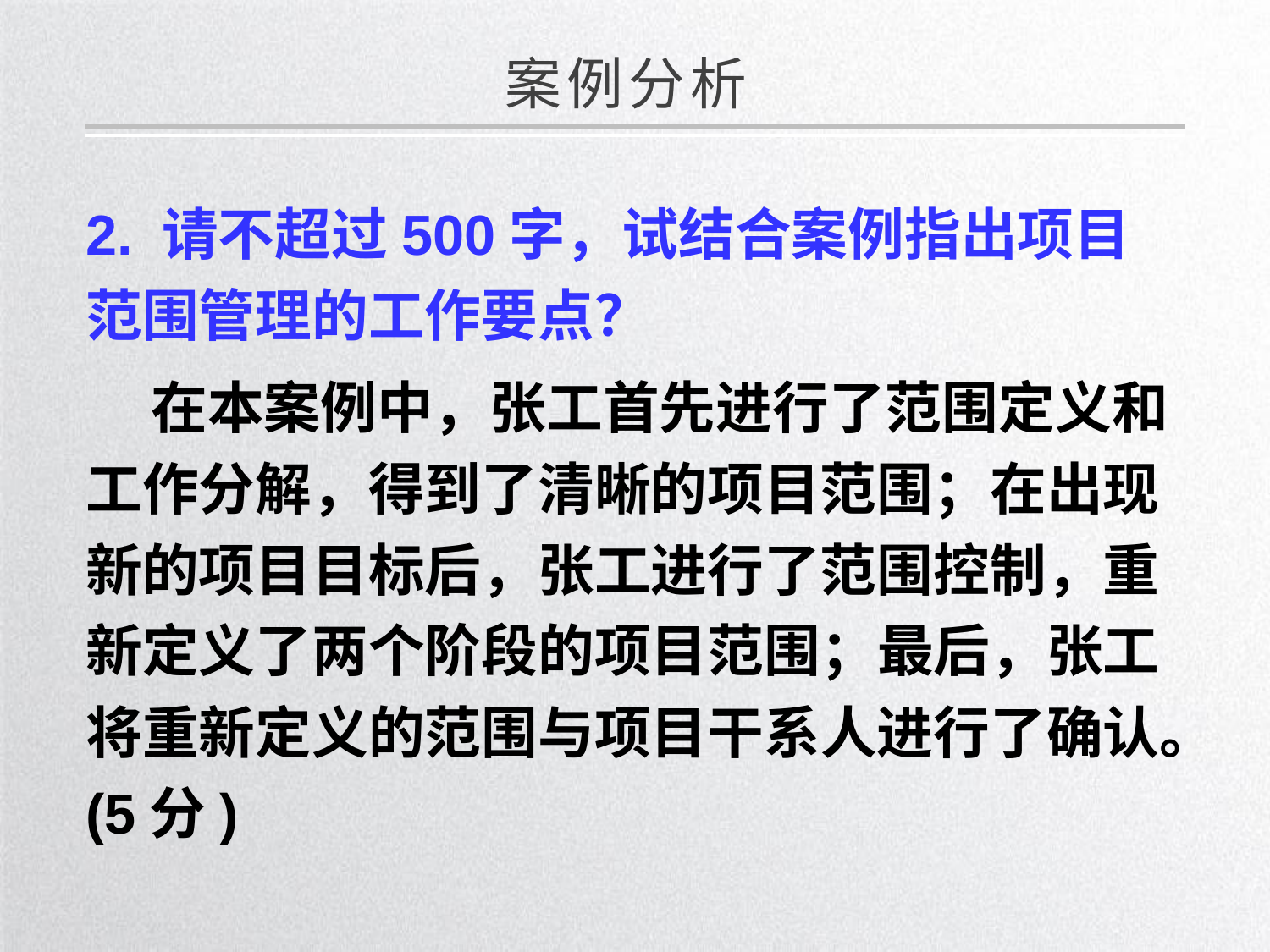

案例分析
2. 请不超过500字，试结合案例指出项目范围管理的工作要点？
    在本案例中，张工首先进行了范围定义和工作分解，得到了清晰的项目范围；在出现新的项目目标后，张工进行了范围控制，重新定义了两个阶段的项目范围；最后，张工将重新定义的范围与项目干系人进行了确认。(5分)